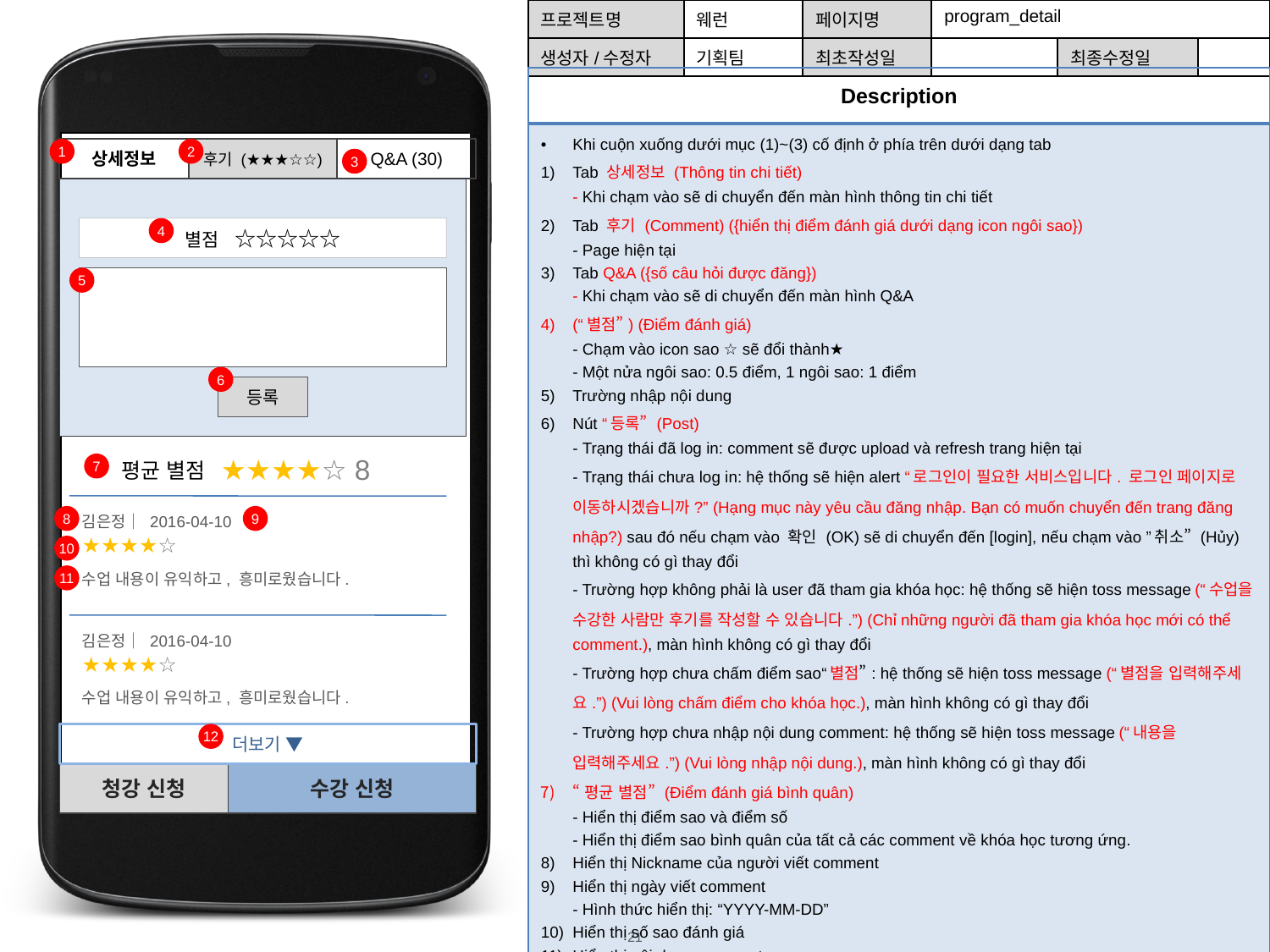

| 프로젝트명 | 웨런 | 페이지명 | program\_detail |  |  |
| --- | --- | --- | --- | --- | --- |
| 생성자/수정자 | 기획팀 | 최초작성일 |  | 최종수정일 |  |
| Description |
| --- |
| Khi cuộn xuống dưới mục (1)~(3) cố định ở phía trên dưới dạng tab Tab 상세정보 (Thông tin chi tiết) - Khi chạm vào sẽ di chuyển đến màn hình thông tin chi tiết Tab 후기 (Comment) ({hiển thị điểm đánh giá dưới dạng icon ngôi sao}) - Page hiện tại Tab Q&A ({số câu hỏi được đăng}) - Khi chạm vào sẽ di chuyển đến màn hình Q&A (“별점”) (Điểm đánh giá) - Chạm vào icon sao ☆ sẽ đổi thành★ - Một nửa ngôi sao: 0.5 điểm, 1 ngôi sao: 1 điểm Trường nhập nội dung Nút “등록” (Post) - Trạng thái đã log in: comment sẽ được upload và refresh trang hiện tại - Trạng thái chưa log in: hệ thống sẽ hiện alert “로그인이 필요한 서비스입니다. 로그인 페이지로 이동하시겠습니까?” (Hạng mục này yêu cầu đăng nhập. Bạn có muốn chuyển đến trang đăng nhập?) sau đó nếu chạm vào 확인 (OK) sẽ di chuyển đến [login], nếu chạm vào ”취소” (Hủy) thì không có gì thay đổi - Trường hợp không phải là user đã tham gia khóa học: hệ thống sẽ hiện toss message (“수업을 수강한 사람만 후기를 작성할 수 있습니다.”) (Chỉ những người đã tham gia khóa học mới có thể comment.), màn hình không có gì thay đổi - Trường hợp chưa chấm điểm sao“별점”: hệ thống sẽ hiện toss message (“별점을 입력해주세요.”) (Vui lòng chấm điểm cho khóa học.), màn hình không có gì thay đổi - Trường hợp chưa nhập nội dung comment: hệ thống sẽ hiện toss message (“내용을 입력해주세요.”) (Vui lòng nhập nội dung.), màn hình không có gì thay đổi “평균 별점” (Điểm đánh giá bình quân) - Hiển thị điểm sao và điểm số - Hiển thị điểm sao bình quân của tất cả các comment về khóa học tương ứng. Hiển thị Nickname của người viết comment Hiển thị ngày viết comment - Hình thức hiển thị: “YYYY-MM-DD” Hiển thị số sao đánh giá Hiển thị nội dung comment Hiển thị 12 comment từ trên xuống dưới theo thứ tự post mới nhất, sau đó nếu chạm vào icon 더보기 (Xem thêm) sẽ hiển thị thêm 12 comment tiếp theo - Hiển thị toàn bộ comment của giảng viên cung cấp khóa học tương ứng. ` Xem tiếp trang sau |
1
상세정보
2
후기 (★★★☆☆)
Q&A (30)
3

별점   ☆☆☆☆☆
4
5

6
등록
★★★★☆ 8
평균 별점
7
김은정｜ 2016-04-10

수업 내용이 유익하고, 흥미로웠습니다.

8
9
★★★★☆
10
11
김은정｜ 2016-04-10

수업 내용이 유익하고, 흥미로웠습니다.

★★★★☆
더보기 ▼
12
청강 신청
수강 신청